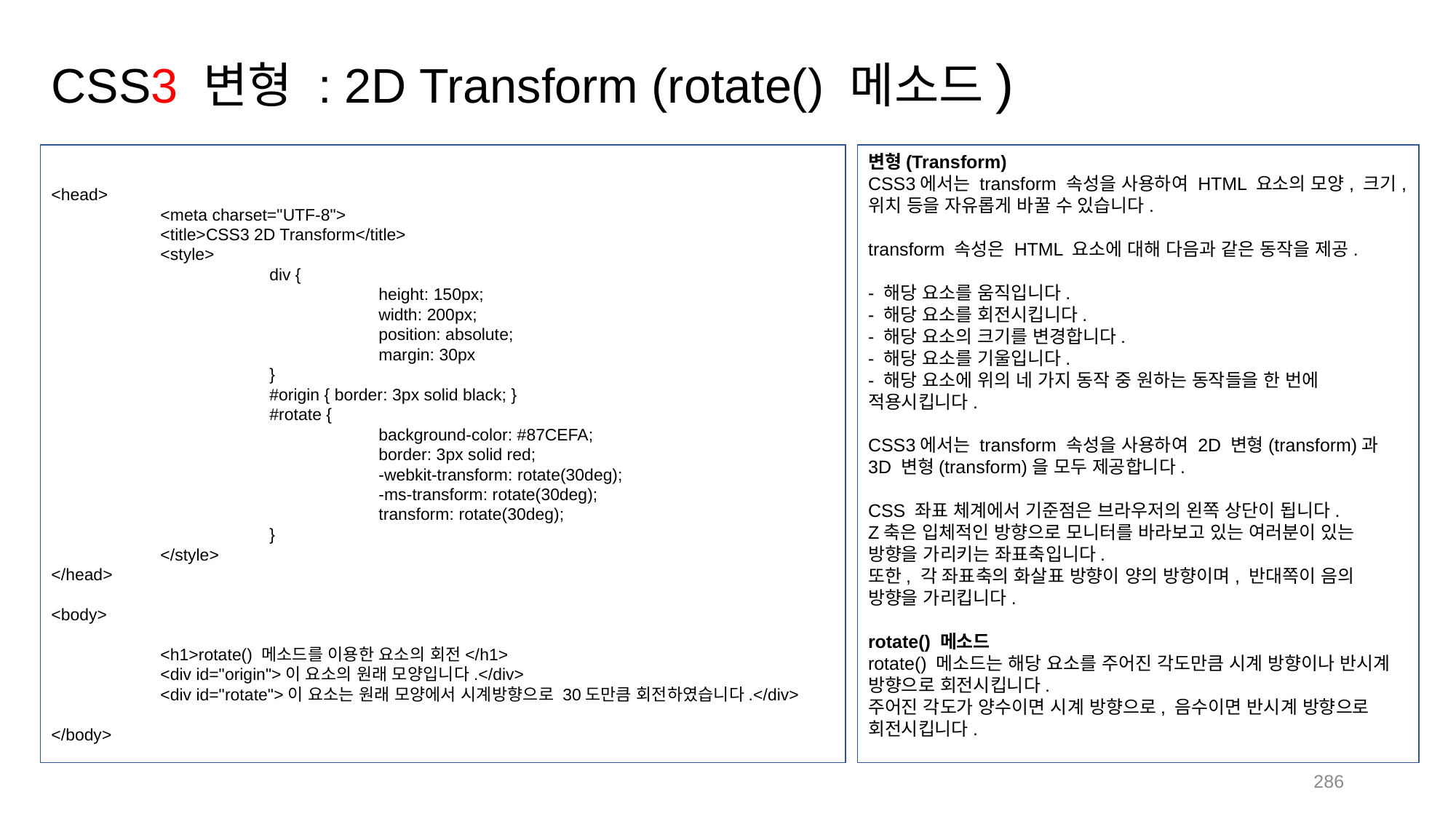

# CSS3 변형 : 2D Transform (rotate() 메소드)
변형(Transform)
CSS3에서는 transform 속성을 사용하여 HTML 요소의 모양, 크기, 위치 등을 자유롭게 바꿀 수 있습니다.

transform 속성은 HTML 요소에 대해 다음과 같은 동작을 제공.

- 해당 요소를 움직입니다.
- 해당 요소를 회전시킵니다.
- 해당 요소의 크기를 변경합니다.
- 해당 요소를 기울입니다.
- 해당 요소에 위의 네 가지 동작 중 원하는 동작들을 한 번에 적용시킵니다.

CSS3에서는 transform 속성을 사용하여 2D 변형(transform)과 3D 변형(transform)을 모두 제공합니다.

CSS 좌표 체계에서 기준점은 브라우저의 왼쪽 상단이 됩니다.
Z축은 입체적인 방향으로 모니터를 바라보고 있는 여러분이 있는 방향을 가리키는 좌표축입니다.
또한, 각 좌표축의 화살표 방향이 양의 방향이며, 반대쪽이 음의 방향을 가리킵니다.
rotate() 메소드
rotate() 메소드는 해당 요소를 주어진 각도만큼 시계 방향이나 반시계 방향으로 회전시킵니다.
주어진 각도가 양수이면 시계 방향으로, 음수이면 반시계 방향으로 회전시킵니다.

<head>
	<meta charset="UTF-8">
	<title>CSS3 2D Transform</title>
	<style>
		div {
			height: 150px;
			width: 200px;
			position: absolute;
			margin: 30px
		}
		#origin { border: 3px solid black; }
		#rotate {
			background-color: #87CEFA;
			border: 3px solid red;
			-webkit-transform: rotate(30deg);
			-ms-transform: rotate(30deg);
			transform: rotate(30deg);
		}
	</style>
</head>

<body>

	<h1>rotate() 메소드를 이용한 요소의 회전</h1>
	<div id="origin">이 요소의 원래 모양입니다.</div>
	<div id="rotate">이 요소는 원래 모양에서 시계방향으로 30도만큼 회전하였습니다.</div>

</body>
286